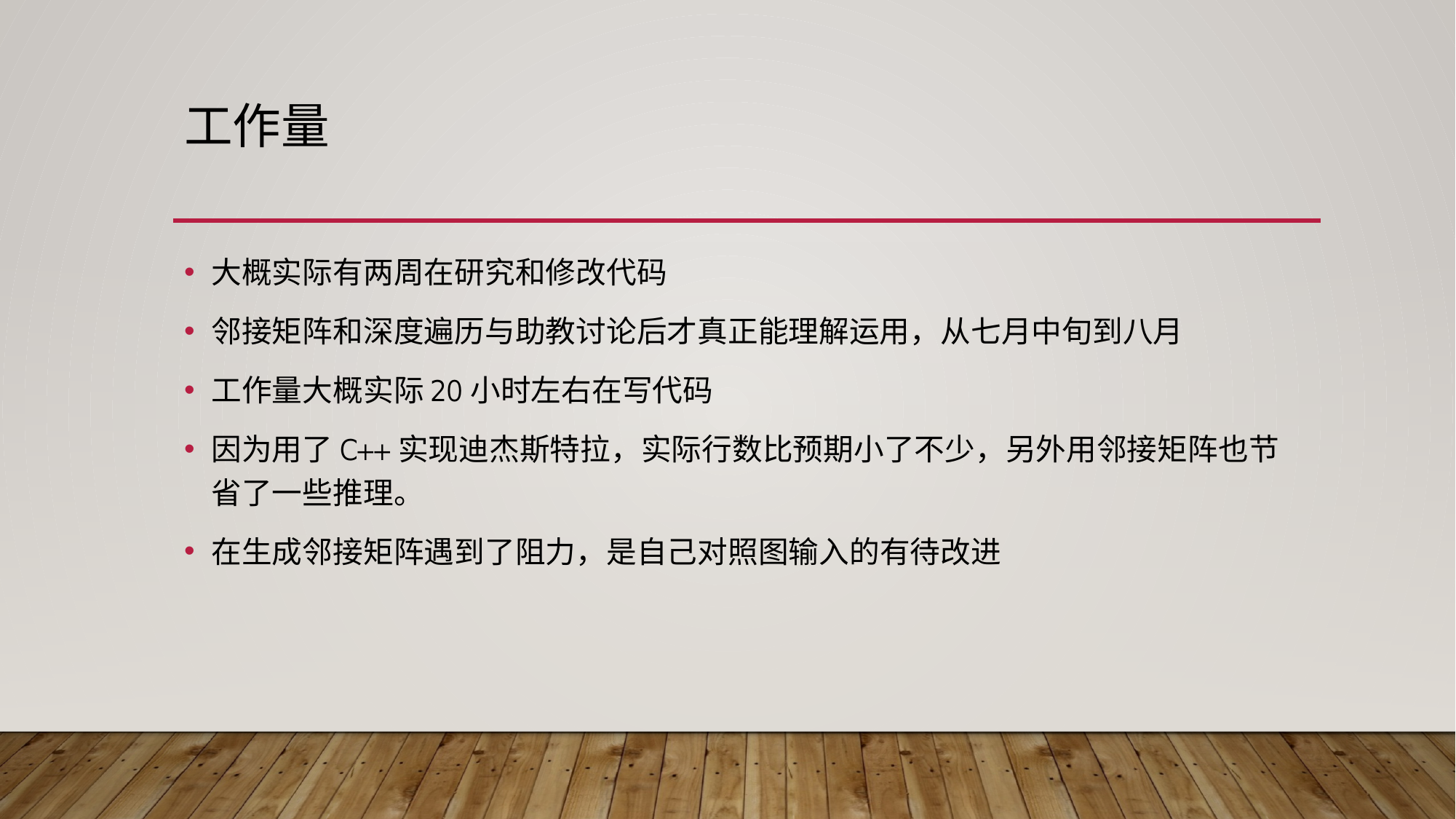

# 工作量
大概实际有两周在研究和修改代码
邻接矩阵和深度遍历与助教讨论后才真正能理解运用，从七月中旬到八月
工作量大概实际20小时左右在写代码
因为用了C++实现迪杰斯特拉，实际行数比预期小了不少，另外用邻接矩阵也节省了一些推理。
在生成邻接矩阵遇到了阻力，是自己对照图输入的有待改进